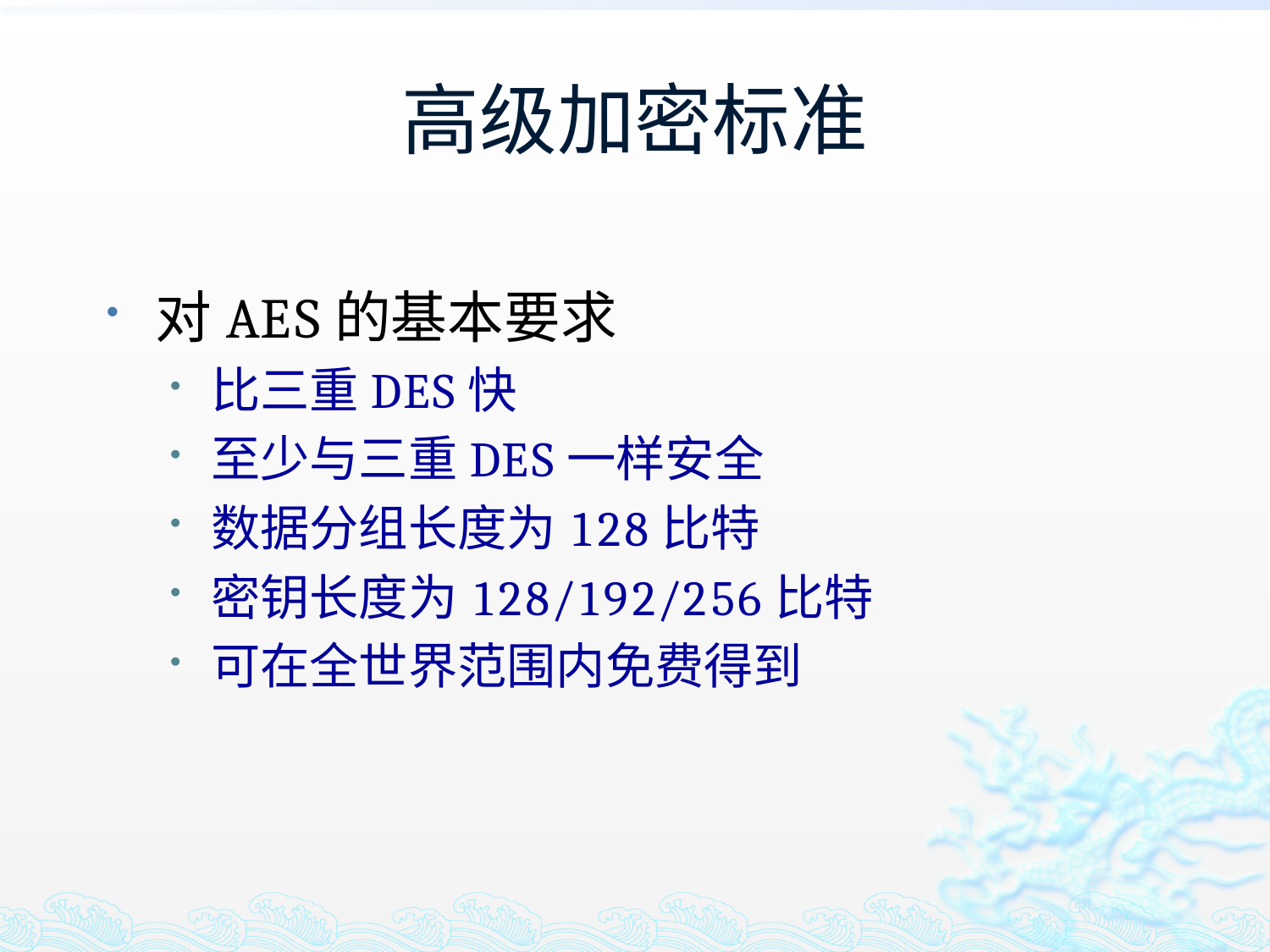

# 高级加密标准
对AES的基本要求
比三重DES快
至少与三重DES一样安全
数据分组长度为128比特
密钥长度为128/192/256比特
可在全世界范围内免费得到